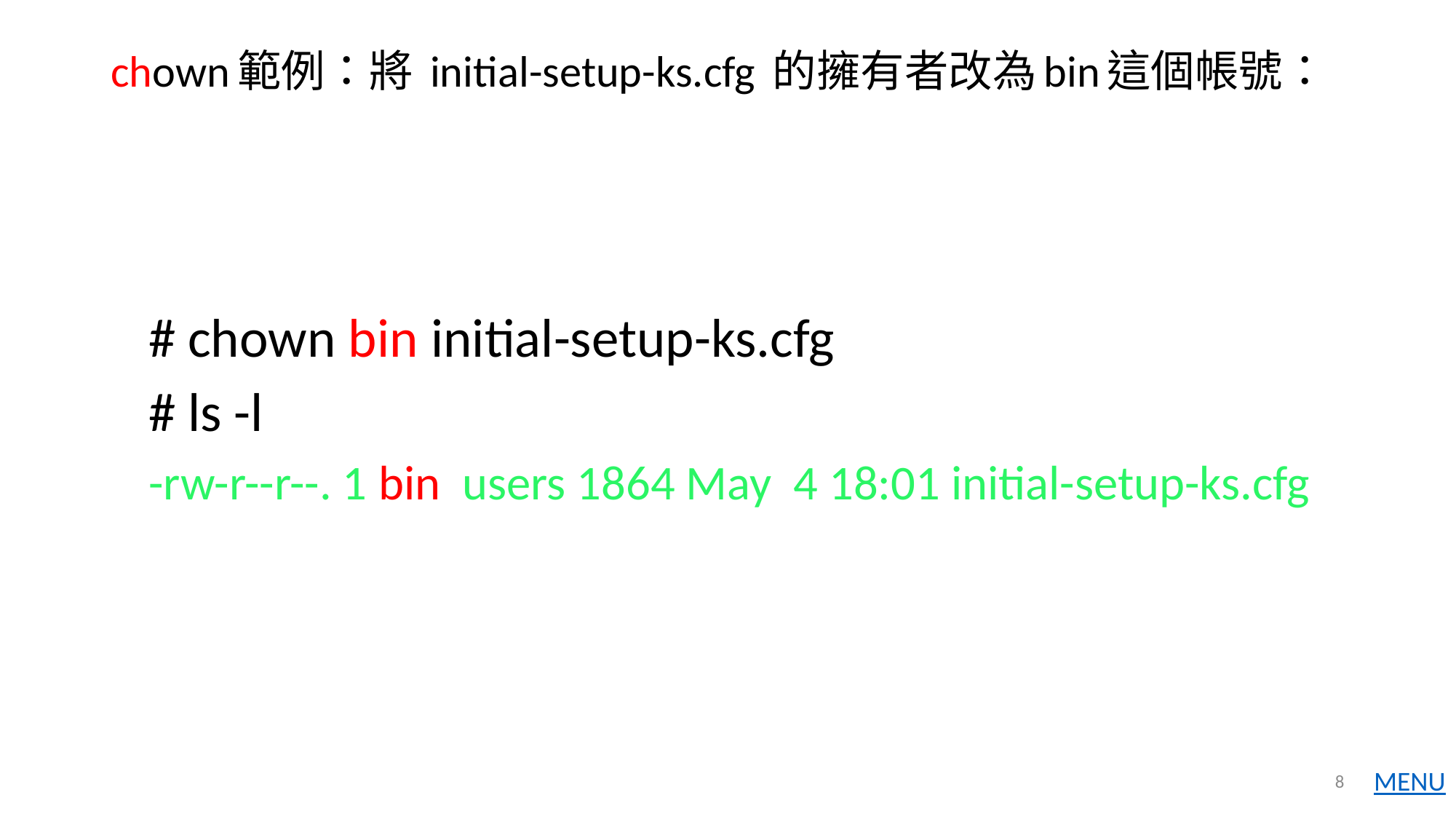

# chown範例：將 initial-setup-ks.cfg 的擁有者改為bin這個帳號：
# chown bin initial-setup-ks.cfg
# ls -l
-rw-r--r--. 1 bin  users 1864 May  4 18:01 initial-setup-ks.cfg

8